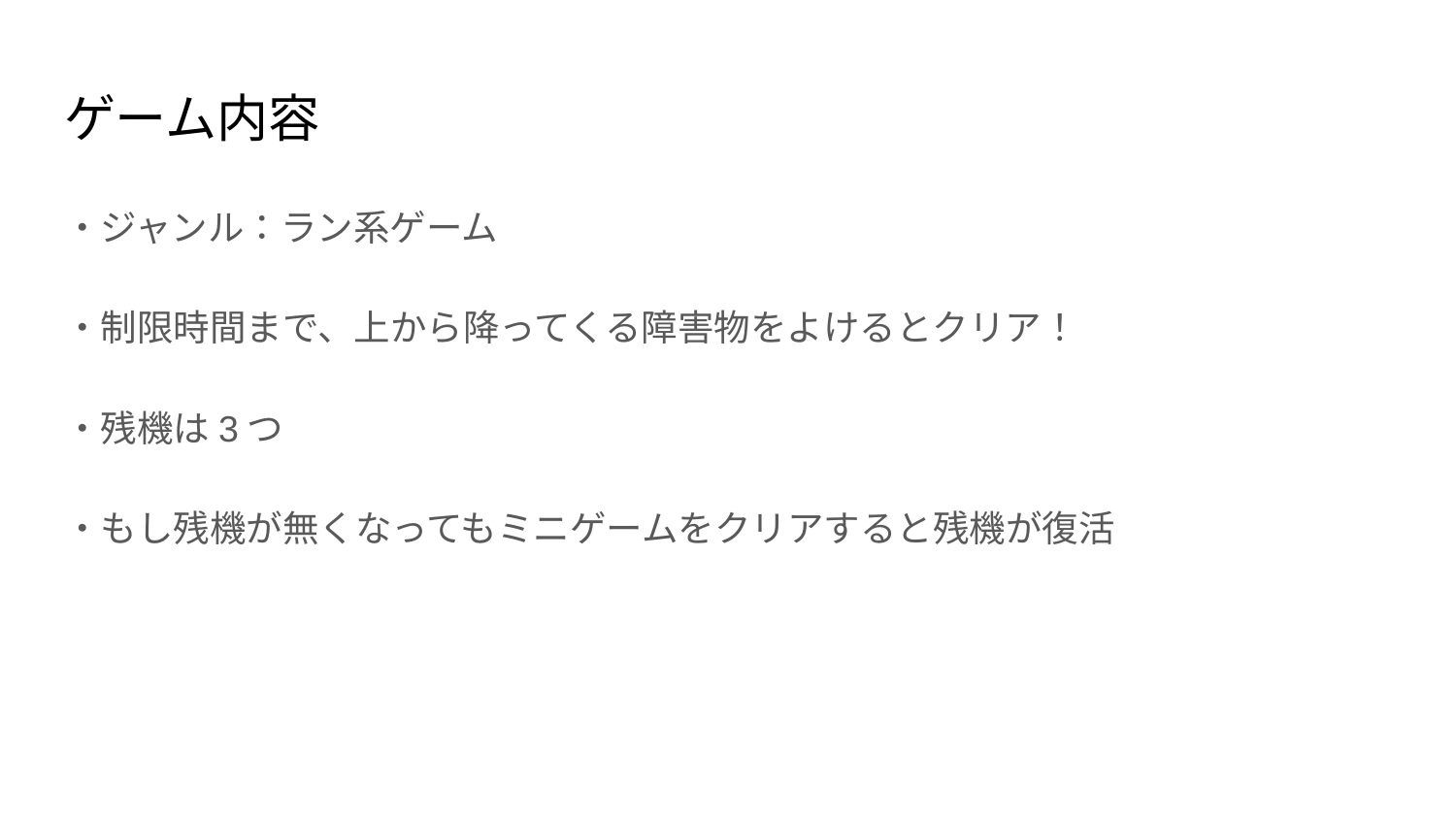

# ゲーム内容
・ジャンル：ラン系ゲーム

・制限時間まで、上から降ってくる障害物をよけるとクリア！

・残機は3つ

・もし残機が無くなってもミニゲームをクリアすると残機が復活